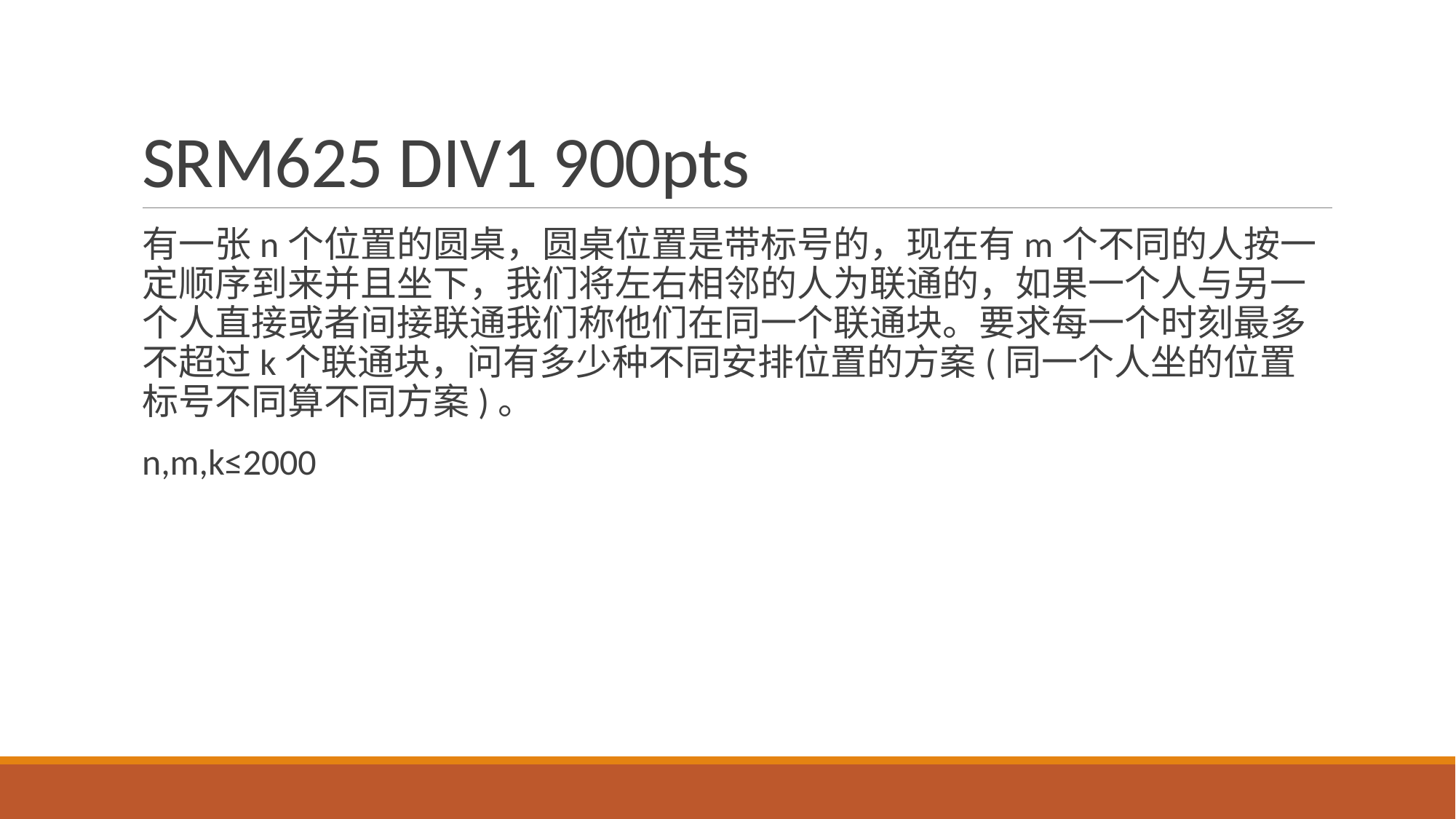

# SRM625 DIV1 900pts
有一张n个位置的圆桌，圆桌位置是带标号的，现在有m个不同的人按一定顺序到来并且坐下，我们将左右相邻的人为联通的，如果一个人与另一个人直接或者间接联通我们称他们在同一个联通块。要求每一个时刻最多不超过k个联通块，问有多少种不同安排位置的方案(同一个人坐的位置标号不同算不同方案)。
n,m,k≤2000